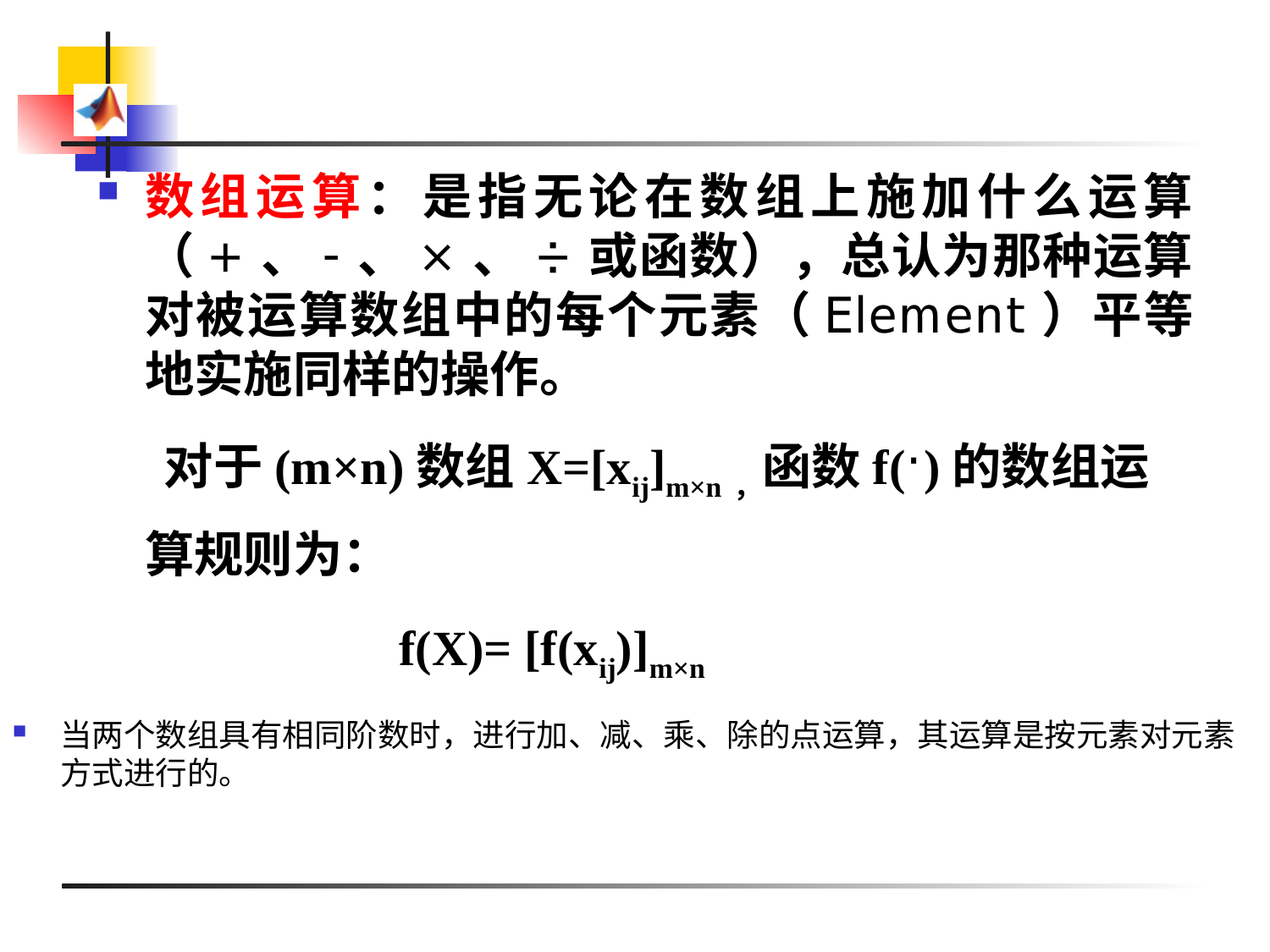

数组运算：是指无论在数组上施加什么运算（+、-、×、÷或函数），总认为那种运算对被运算数组中的每个元素（Element）平等地实施同样的操作。
     对于(m×n)数组X=[xij]m×n，函数f(·)的数组运算规则为：
			f(X)= [f(xij)]m×n
当两个数组具有相同阶数时，进行加、减、乘、除的点运算，其运算是按元素对元素方式进行的。